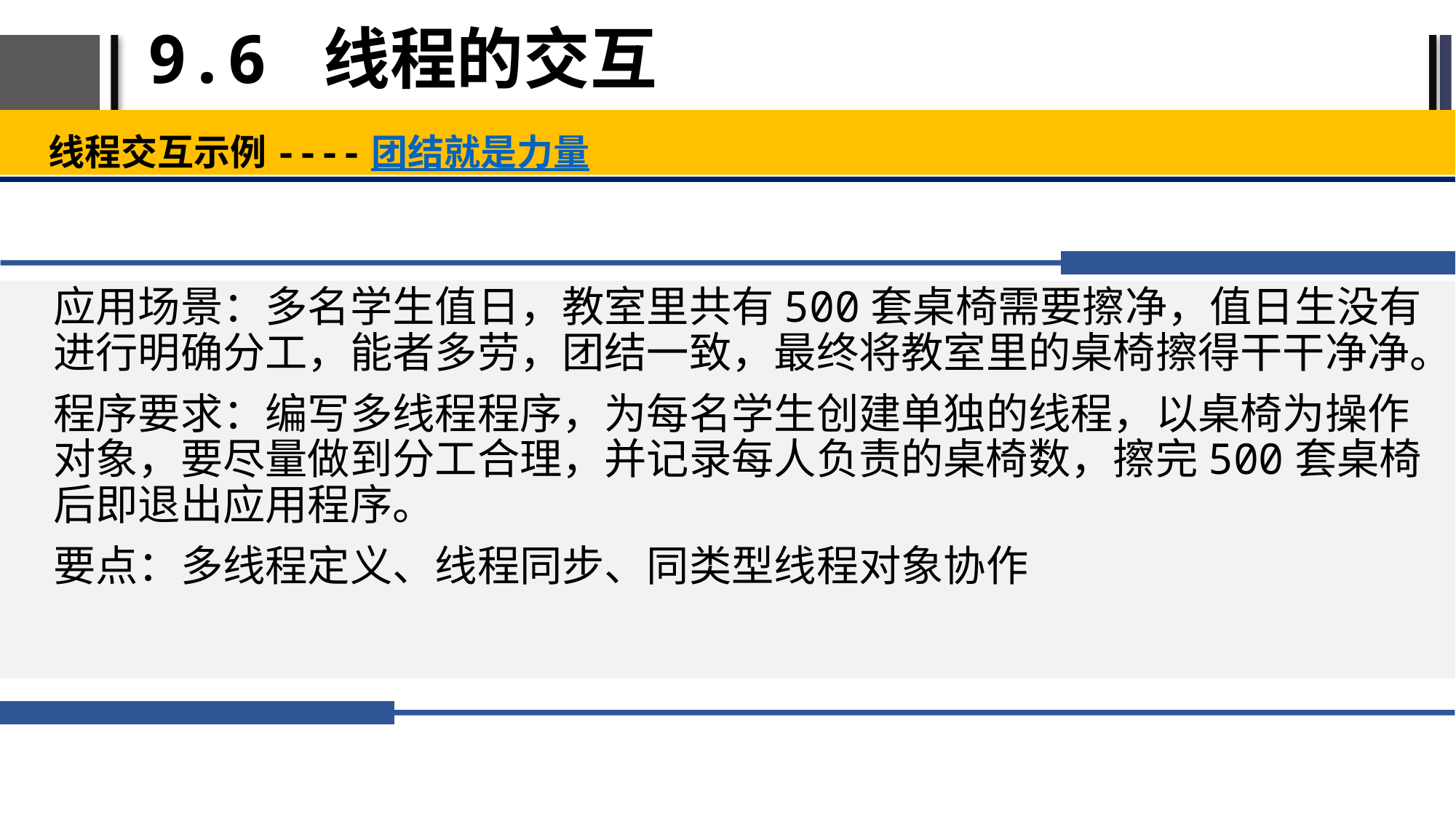

# 9.6 线程的交互

线程交互示例----团结就是力量

应用场景：多名学生值日，教室里共有500套桌椅需要擦净，值日生没有进行明确分工，能者多劳，团结一致，最终将教室里的桌椅擦得干干净净。
程序要求：编写多线程程序，为每名学生创建单独的线程，以桌椅为操作对象，要尽量做到分工合理，并记录每人负责的桌椅数，擦完500套桌椅后即退出应用程序。
要点：多线程定义、线程同步、同类型线程对象协作